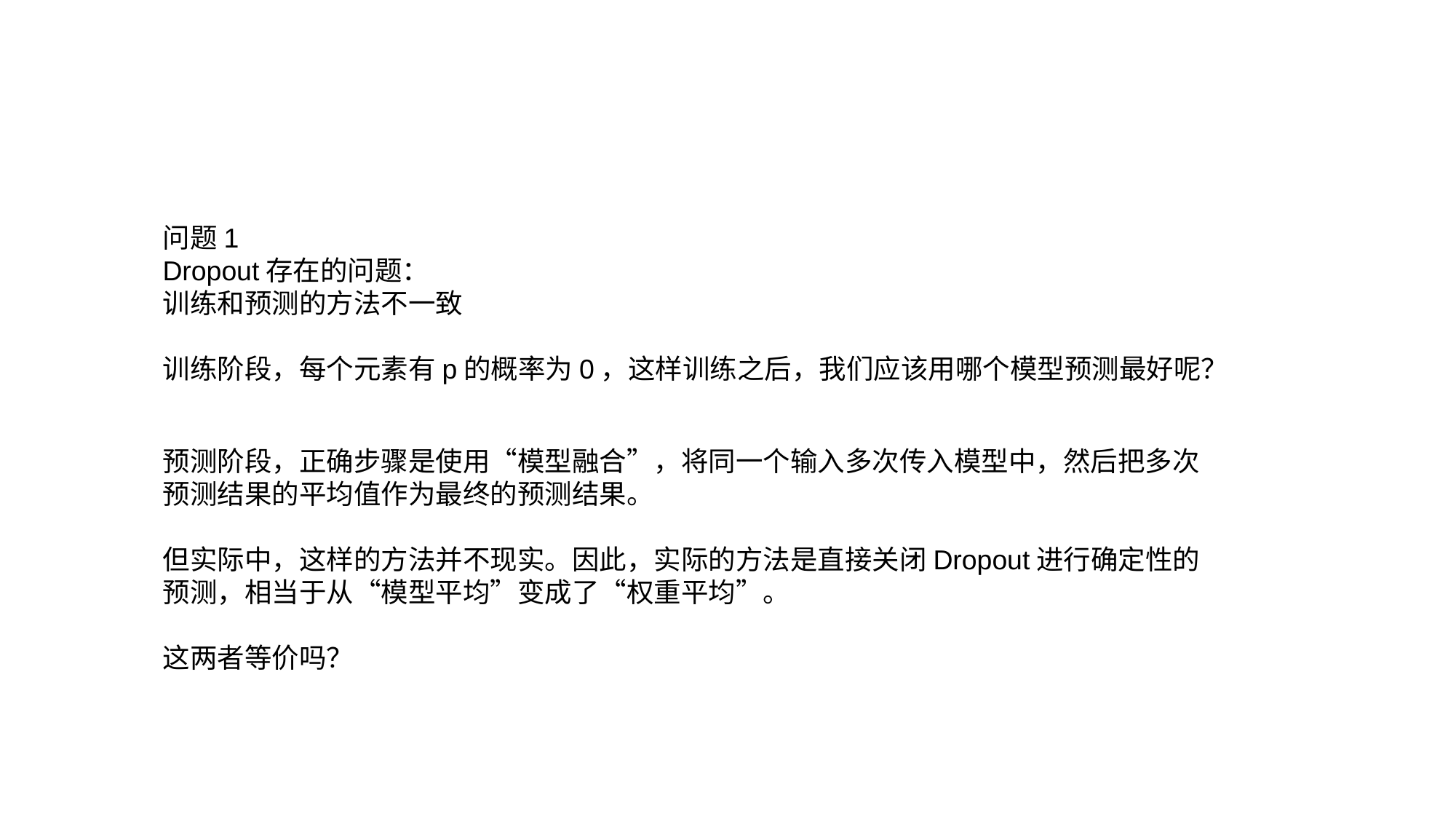

问题1
Dropout存在的问题：
训练和预测的方法不一致

训练阶段，每个元素有p的概率为0，这样训练之后，我们应该用哪个模型预测最好呢？

预测阶段，正确步骤是使用“模型融合”，将同一个输入多次传入模型中，然后把多次预测结果的平均值作为最终的预测结果。

但实际中，这样的方法并不现实。因此，实际的方法是直接关闭Dropout进行确定性的预测，相当于从“模型平均”变成了“权重平均”。

这两者等价吗？